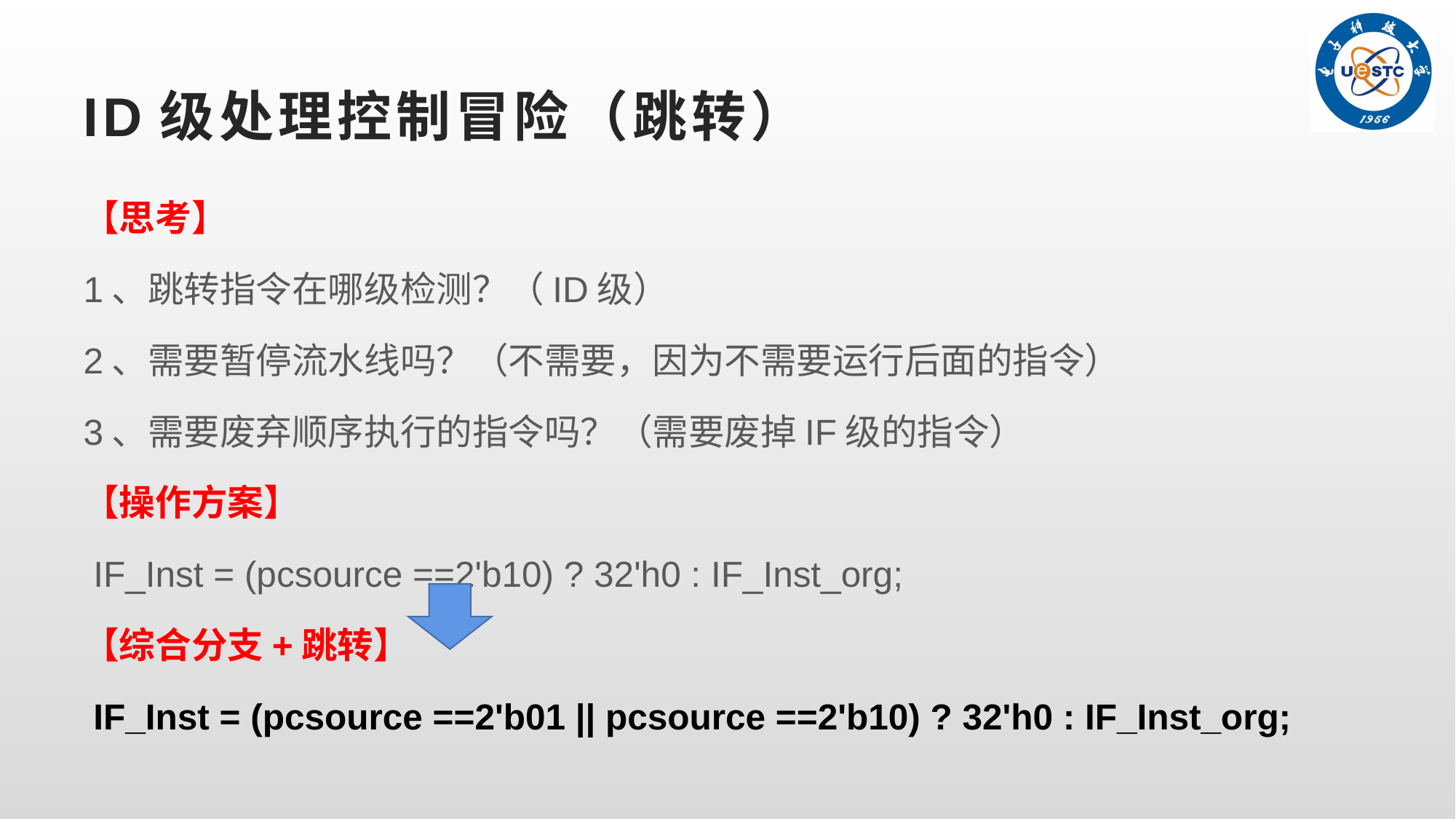

# ID级处理控制冒险（跳转）
【思考】
1、跳转指令在哪级检测？（ID级）
2、需要暂停流水线吗？（不需要，因为不需要运行后面的指令）
3、需要废弃顺序执行的指令吗？（需要废掉IF级的指令）
【操作方案】
 IF_Inst = (pcsource ==2'b10) ? 32'h0 : IF_Inst_org;
【综合分支+跳转】
 IF_Inst = (pcsource ==2'b01 || pcsource ==2'b10) ? 32'h0 : IF_Inst_org;